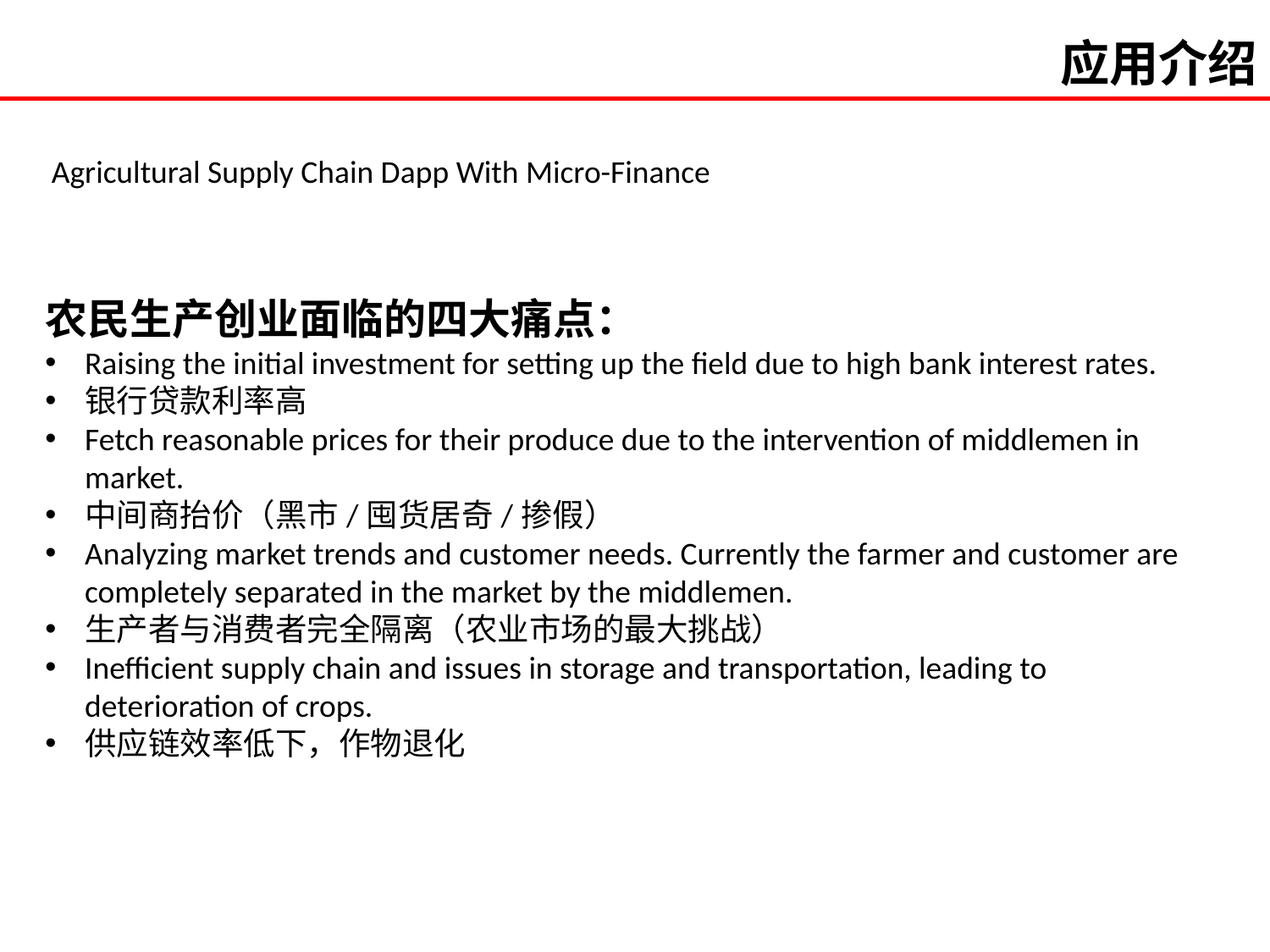

应用介绍
Agricultural Supply Chain Dapp With Micro-Finance
农民生产创业面临的四大痛点：
Raising the initial investment for setting up the field due to high bank interest rates.
银行贷款利率高
Fetch reasonable prices for their produce due to the intervention of middlemen in market.
中间商抬价（黑市/囤货居奇/掺假）
Analyzing market trends and customer needs. Currently the farmer and customer are completely separated in the market by the middlemen.
生产者与消费者完全隔离（农业市场的最大挑战）
Inefficient supply chain and issues in storage and transportation, leading to deterioration of crops.
供应链效率低下，作物退化